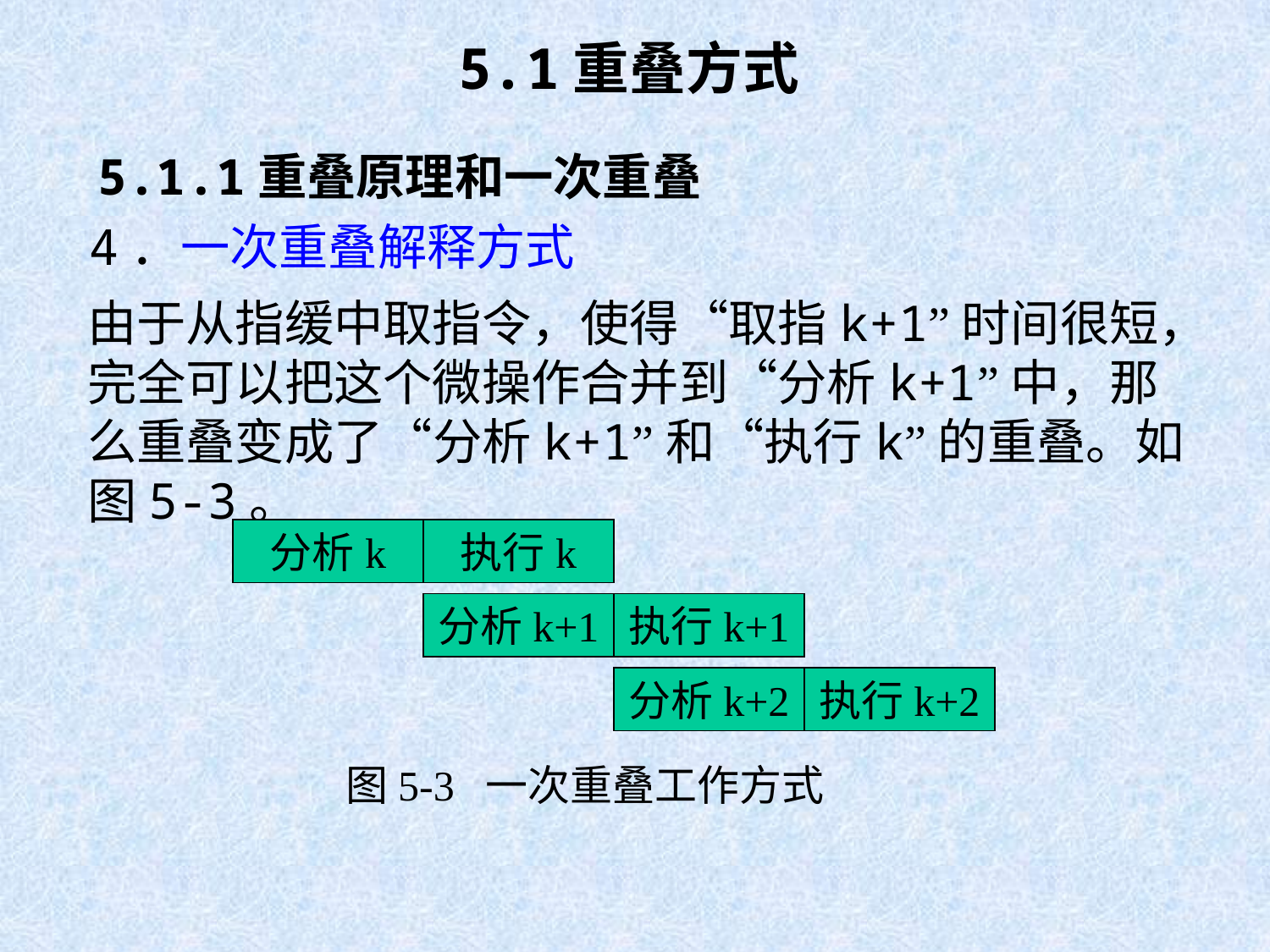

# 5.1重叠方式
5.1.1重叠原理和一次重叠
4．一次重叠解释方式
由于从指缓中取指令，使得“取指k+1”时间很短，完全可以把这个微操作合并到“分析k+1”中，那么重叠变成了“分析k+1”和“执行k”的重叠。如图5-3。
分析k
执行k
分析k+1
执行k+1
分析k+2
执行k+2
图5-3  一次重叠工作方式